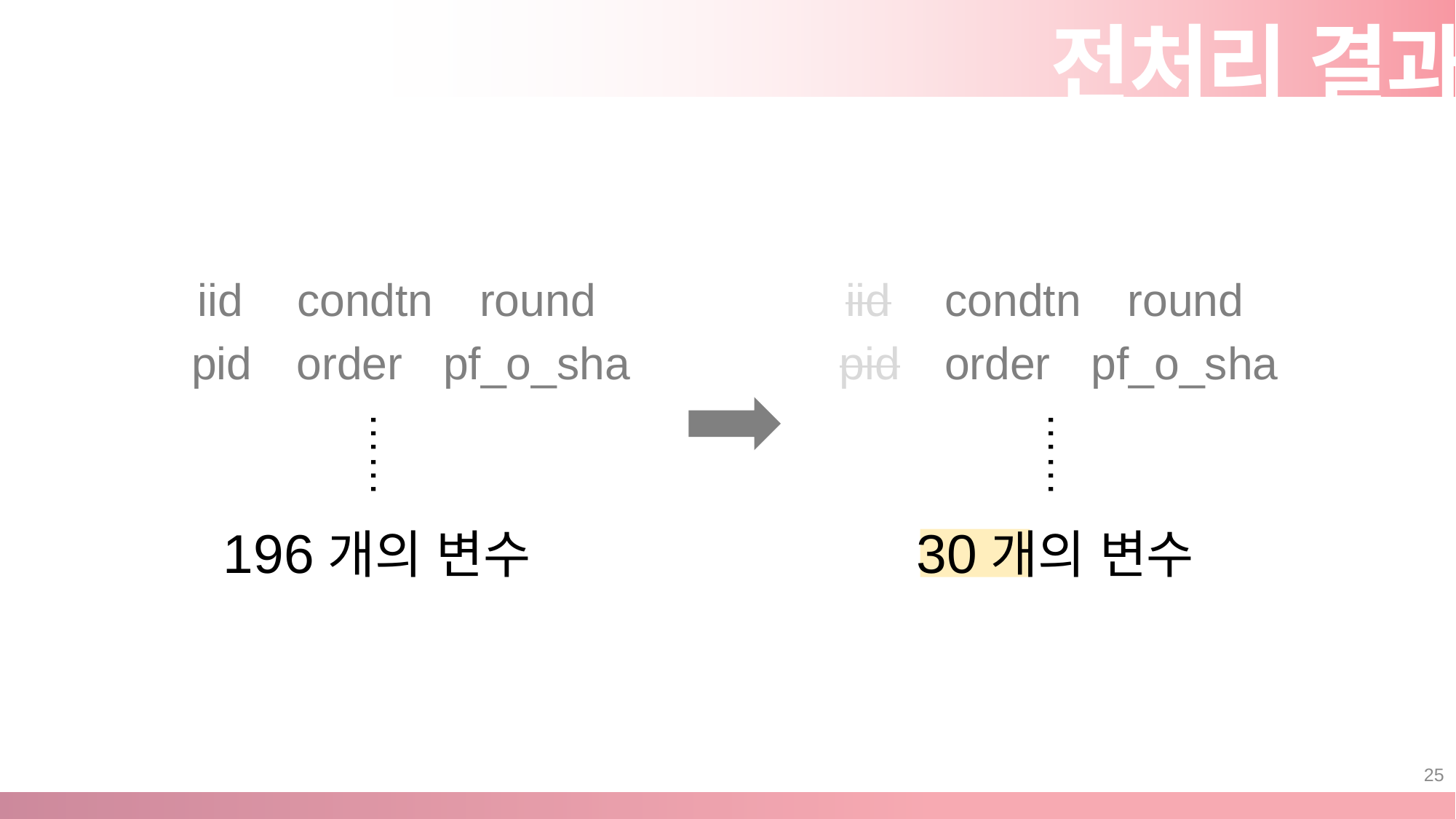

전처리 결과
분석 2.  로지스틱
X
X
iid
condtn
round
iid
condtn
round
pid
order
pf_o_sha
pid
order
pf_o_sha

……
……
30개의 변수
196개의 변수

25